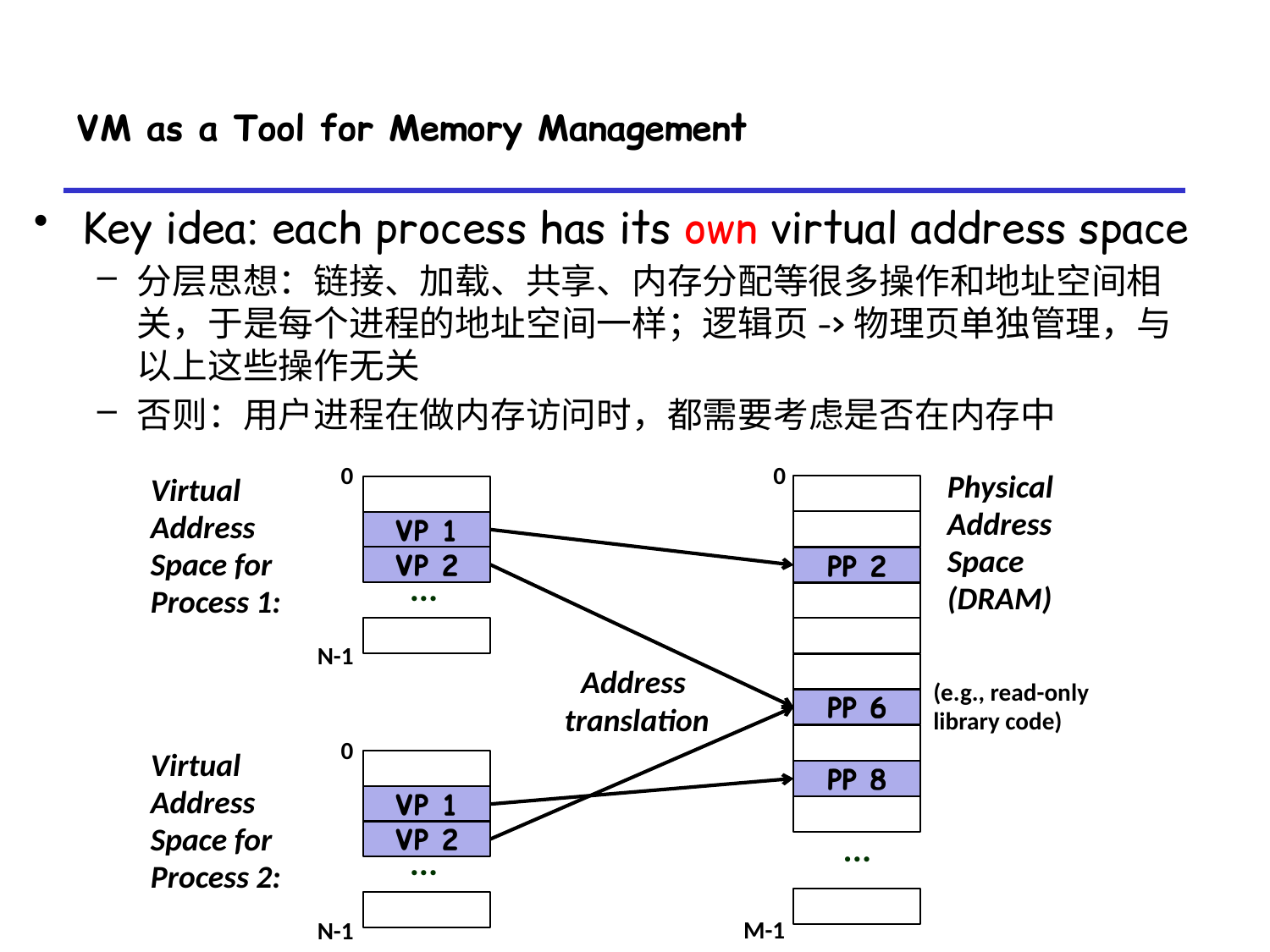

# VM as a Tool for Memory Management
Key idea: each process has its own virtual address space
分层思想：链接、加载、共享、内存分配等很多操作和地址空间相关，于是每个进程的地址空间一样；逻辑页->物理页单独管理，与以上这些操作无关
否则：用户进程在做内存访问时，都需要考虑是否在内存中
0
0
Physical
Address
Space (DRAM)
Virtual Address Space for Process 1:

VP 1

VP 2
PP 2

...

N-1

Address
translation
(e.g., read-only
library code)
PP 6

0
Virtual Address Space for Process 2:

PP 8

VP 1

VP 2
...
...

M-1
N-1